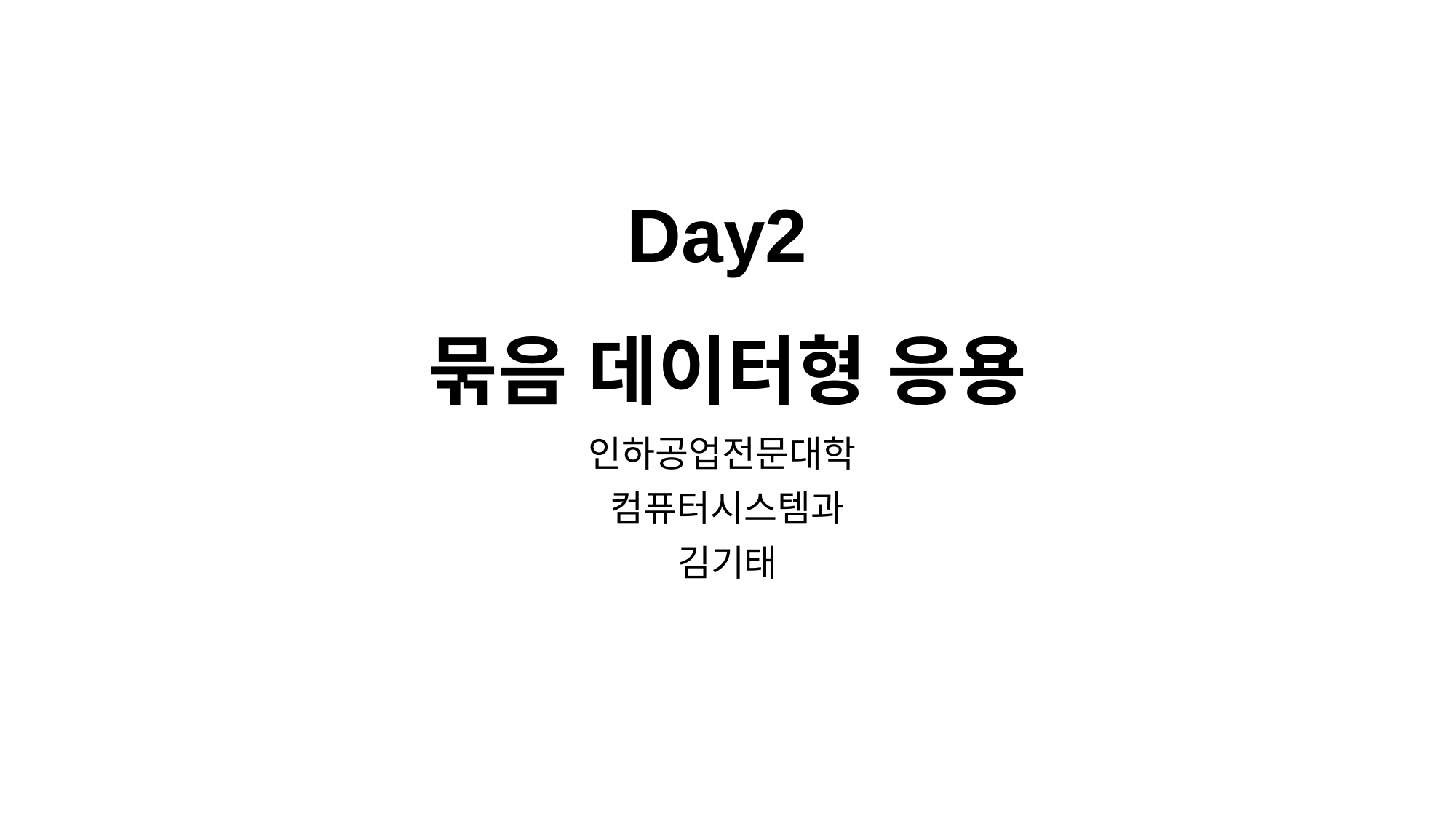

# Day2 묶음 데이터형 응용
인하공업전문대학
컴퓨터시스템과
김기태